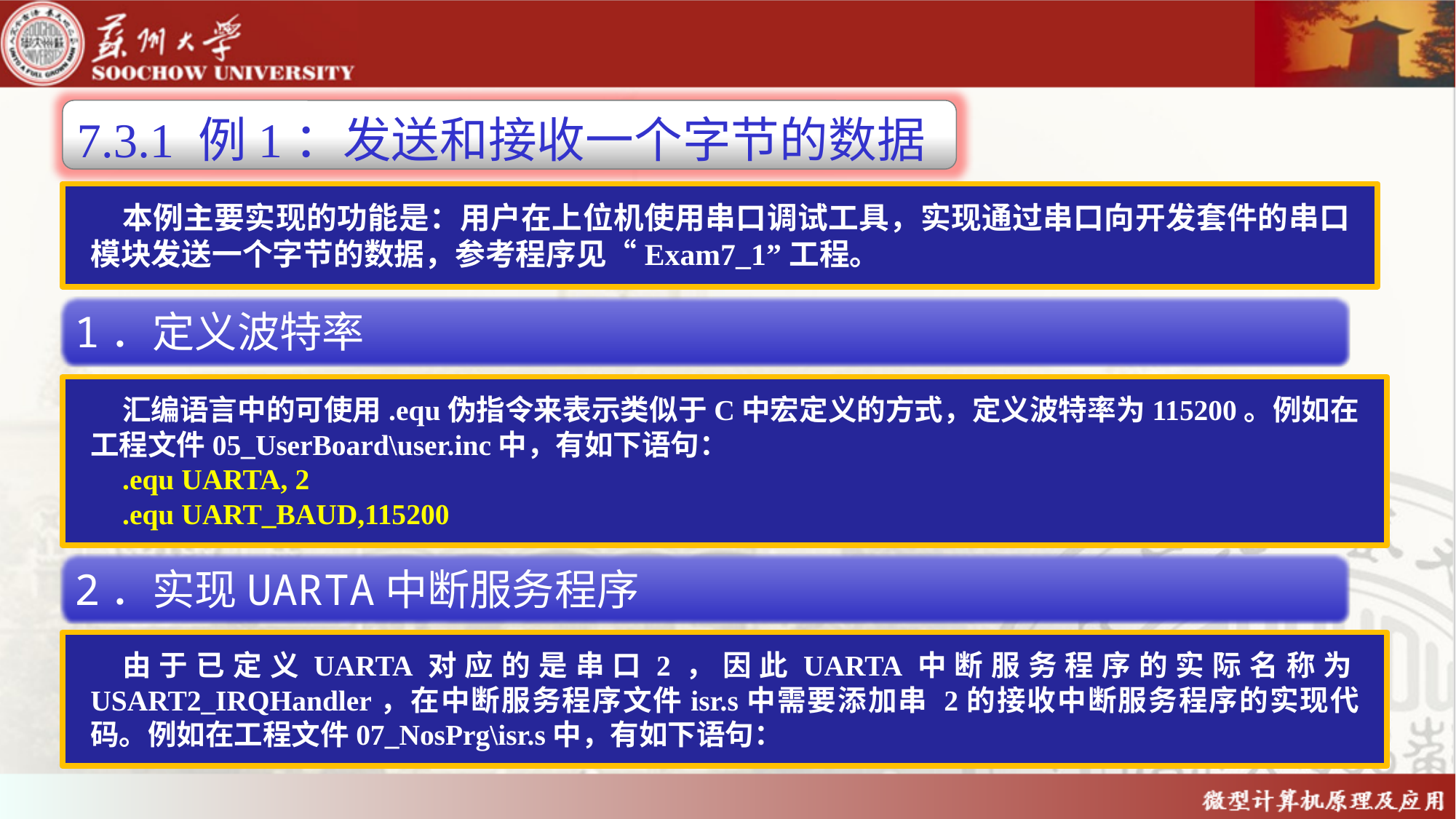

7.3.1 例1：发送和接收一个字节的数据
本例主要实现的功能是：用户在上位机使用串口调试工具，实现通过串口向开发套件的串口模块发送一个字节的数据，参考程序见“Exam7_1”工程。
1．定义波特率
汇编语言中的可使用.equ伪指令来表示类似于C中宏定义的方式，定义波特率为115200。例如在工程文件05_UserBoard\user.inc中，有如下语句：
.equ UARTA, 2
.equ UART_BAUD,115200
2．实现UARTA中断服务程序
由于已定义UARTA对应的是串口2，因此UARTA中断服务程序的实际名称为USART2_IRQHandler，在中断服务程序文件isr.s中需要添加串 2的接收中断服务程序的实现代码。例如在工程文件07_NosPrg\isr.s中，有如下语句：